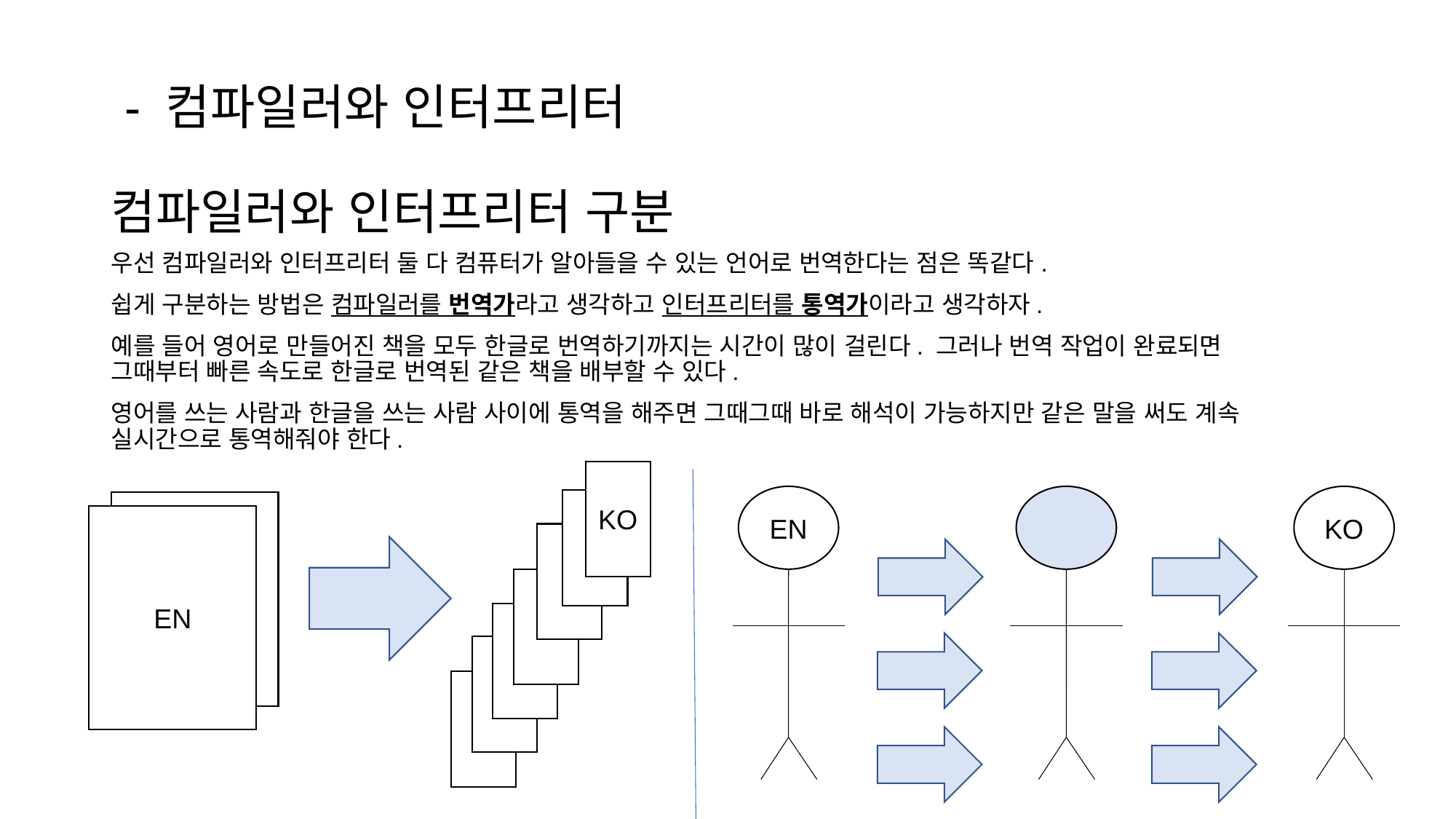

# - 컴파일러와 인터프리터 컴파일러와 인터프리터 구분
우선 컴파일러와 인터프리터 둘 다 컴퓨터가 알아들을 수 있는 언어로 번역한다는 점은 똑같다.
쉽게 구분하는 방법은 컴파일러를 번역가라고 생각하고 인터프리터를 통역가이라고 생각하자.
예를 들어 영어로 만들어진 책을 모두 한글로 번역하기까지는 시간이 많이 걸린다. 그러나 번역 작업이 완료되면 그때부터 빠른 속도로 한글로 번역된 같은 책을 배부할 수 있다.
영어를 쓰는 사람과 한글을 쓰는 사람 사이에 통역을 해주면 그때그때 바로 해석이 가능하지만 같은 말을 써도 계속 실시간으로 통역해줘야 한다.
KO
EN

KO

EN